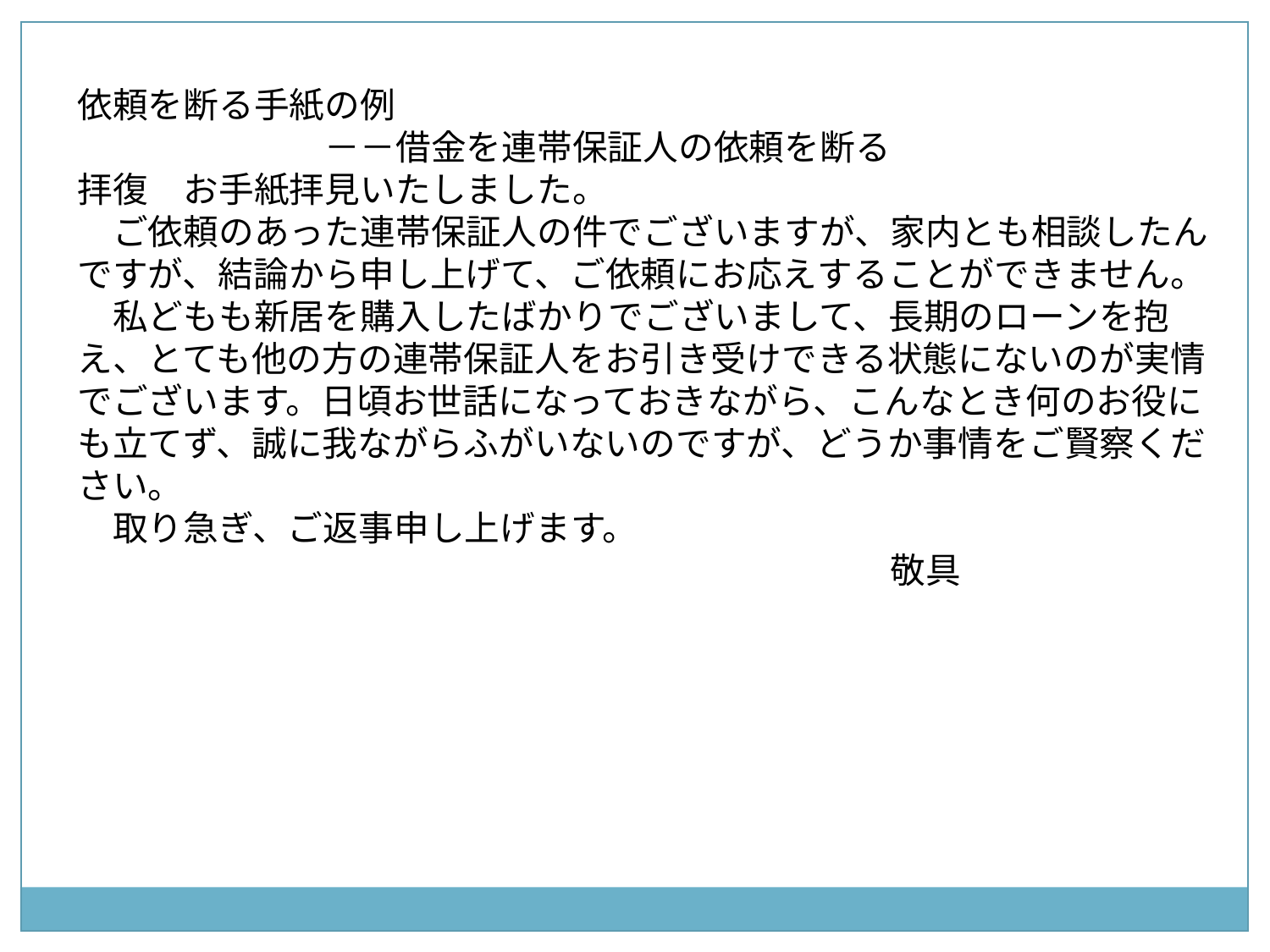

依頼を断る手紙の例
　　　　　　　－－借金を連帯保証人の依頼を断る
拝復　お手紙拝見いたしました。
　ご依頼のあった連帯保証人の件でございますが、家内とも相談したんですが、結論から申し上げて、ご依頼にお応えすることができません。
　私どもも新居を購入したばかりでございまして、長期のローンを抱え、とても他の方の連帯保証人をお引き受けできる状態にないのが実情でございます。日頃お世話になっておきながら、こんなとき何のお役にも立てず、誠に我ながらふがいないのですが、どうか事情をご賢察ください。
　取り急ぎ、ご返事申し上げます。
　　　　　　　　　　　　　　　　　　　　　　　敬具